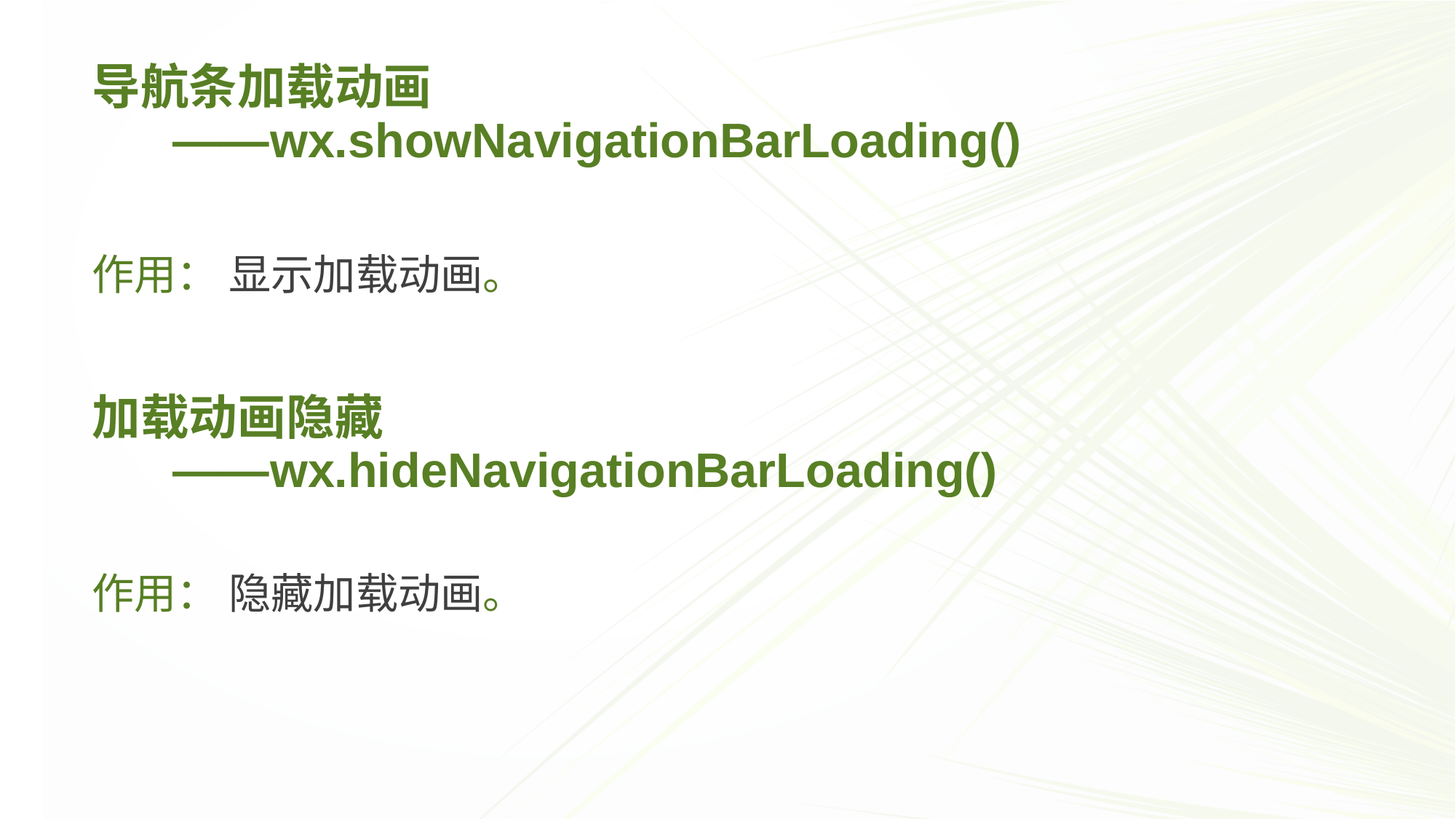

作用： 显示加载动画。
导航条加载动画
      ——wx.showNavigationBarLoading()

作用： 隐藏加载动画。
加载动画隐藏
      ——wx.hideNavigationBarLoading()